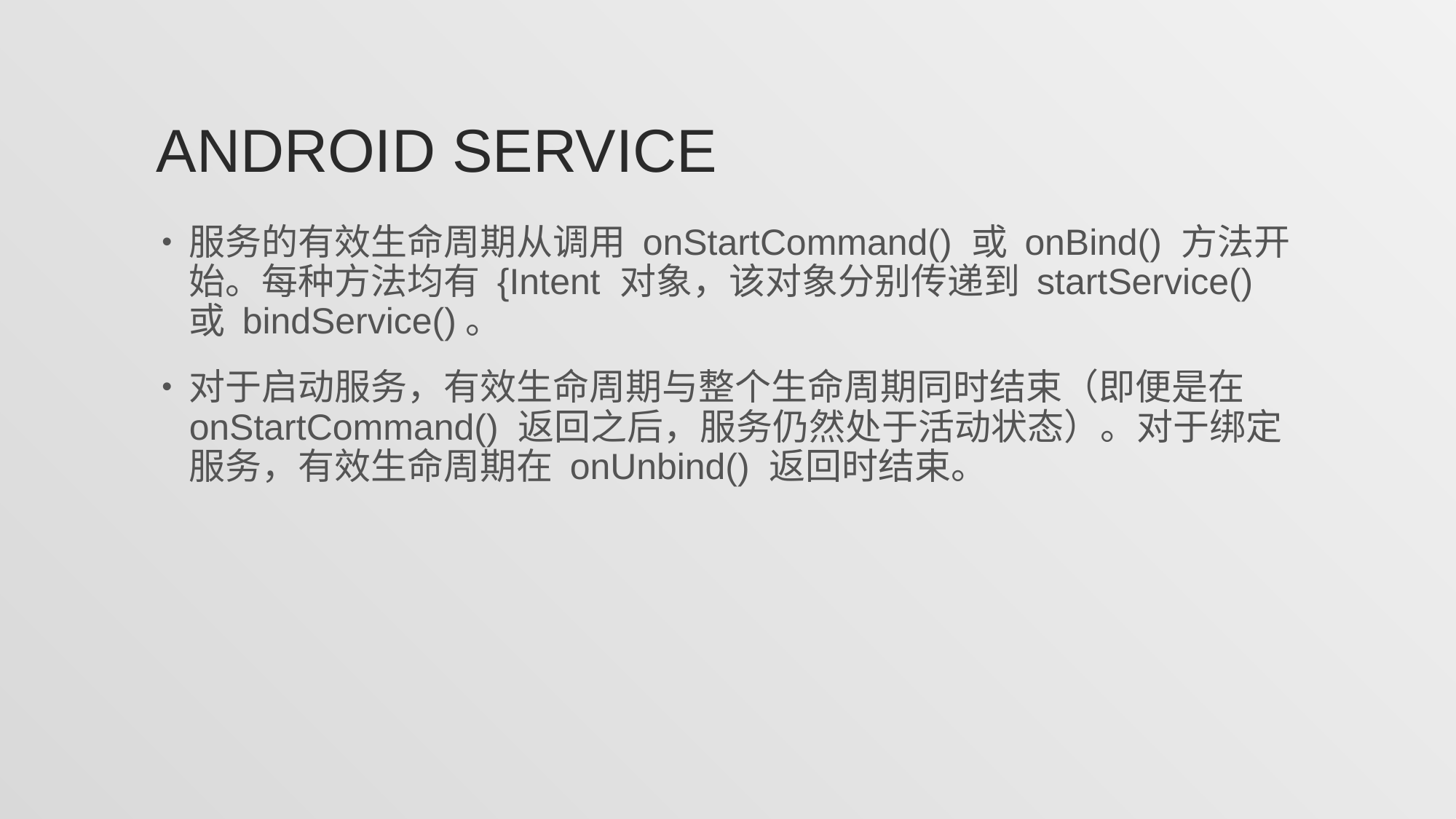

# Android service
服务的有效生命周期从调用 onStartCommand() 或 onBind() 方法开始。每种方法均有 {Intent 对象，该对象分别传递到 startService() 或 bindService()。
对于启动服务，有效生命周期与整个生命周期同时结束（即便是在 onStartCommand() 返回之后，服务仍然处于活动状态）。对于绑定服务，有效生命周期在 onUnbind() 返回时结束。